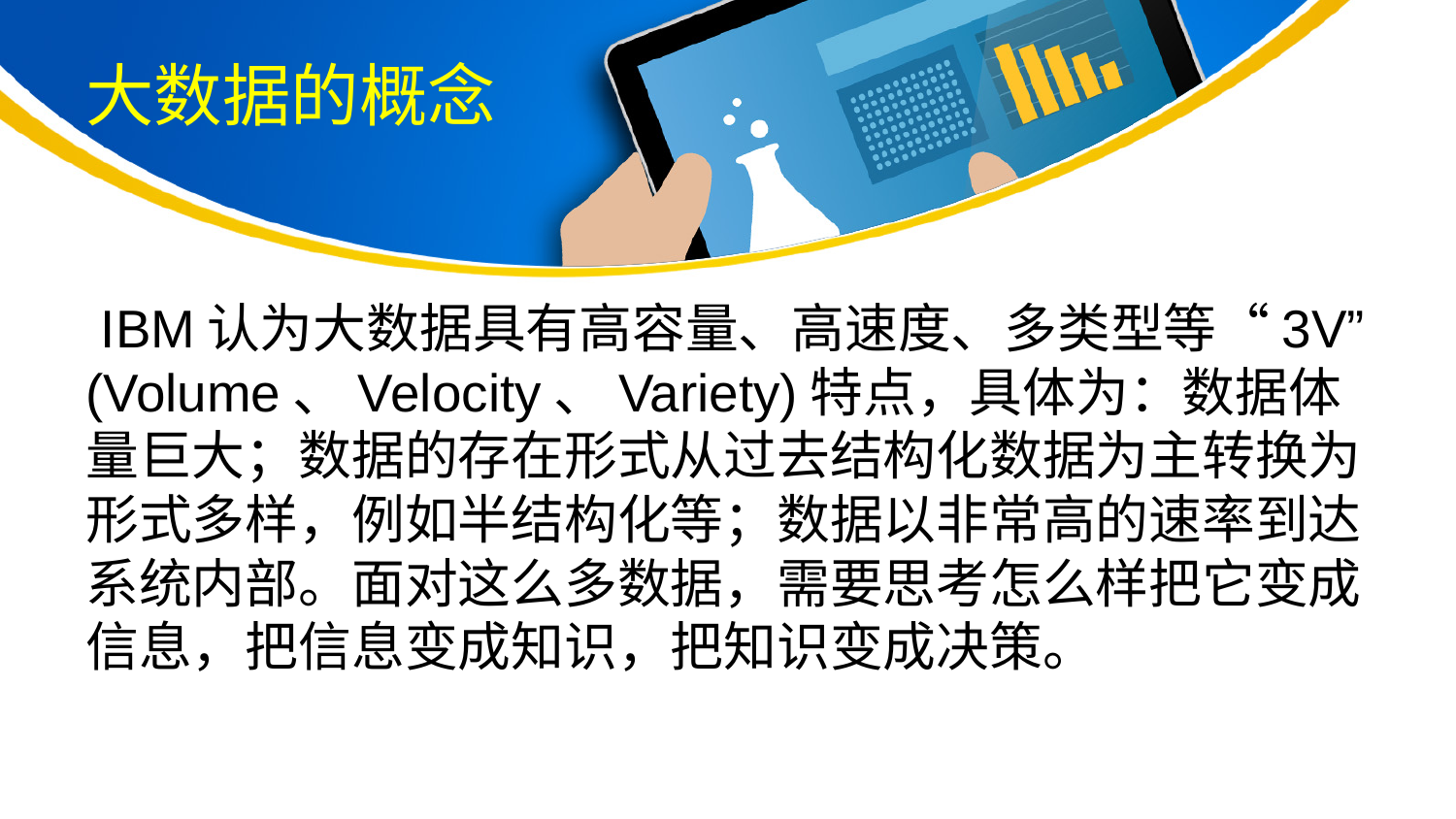

# 大数据的概念
 IBM认为大数据具有高容量、高速度、多类型等“3V” (Volume、Velocity、Variety)特点，具体为：数据体量巨大；数据的存在形式从过去结构化数据为主转换为形式多样，例如半结构化等；数据以非常高的速率到达系统内部。面对这么多数据，需要思考怎么样把它变成信息，把信息变成知识，把知识变成决策。